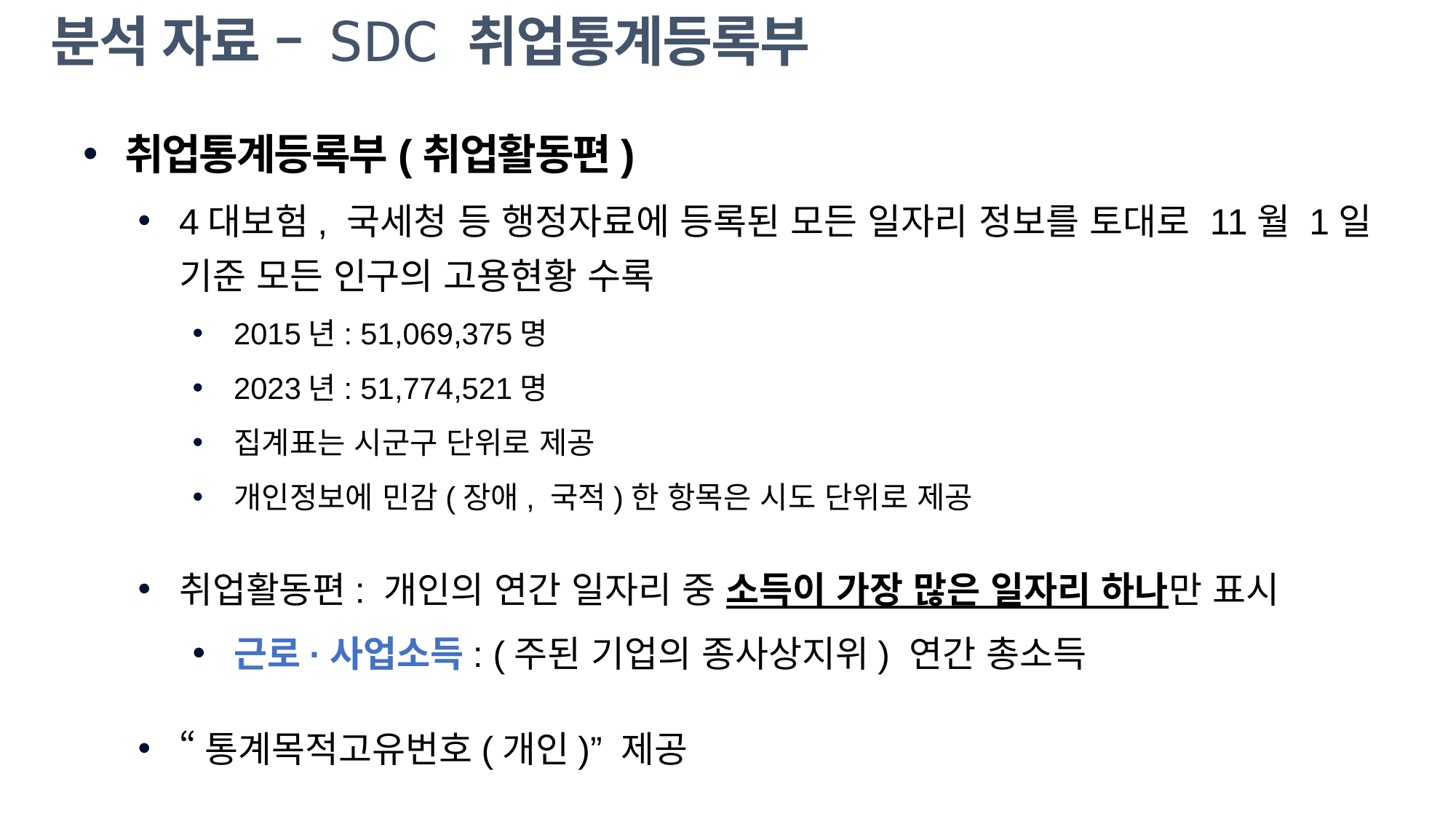

# 분석 자료 – SDC 취업통계등록부
취업통계등록부(취업활동편)
4대보험, 국세청 등 행정자료에 등록된 모든 일자리 정보를 토대로 11월 1일 기준 모든 인구의 고용현황 수록
2015년: 51,069,375명
2023년: 51,774,521명
집계표는 시군구 단위로 제공
개인정보에 민감(장애, 국적)한 항목은 시도 단위로 제공

취업활동편: 개인의 연간 일자리 중 소득이 가장 많은 일자리 하나만 표시
근로·사업소득: (주된 기업의 종사상지위) 연간 총소득

“통계목적고유번호(개인)” 제공